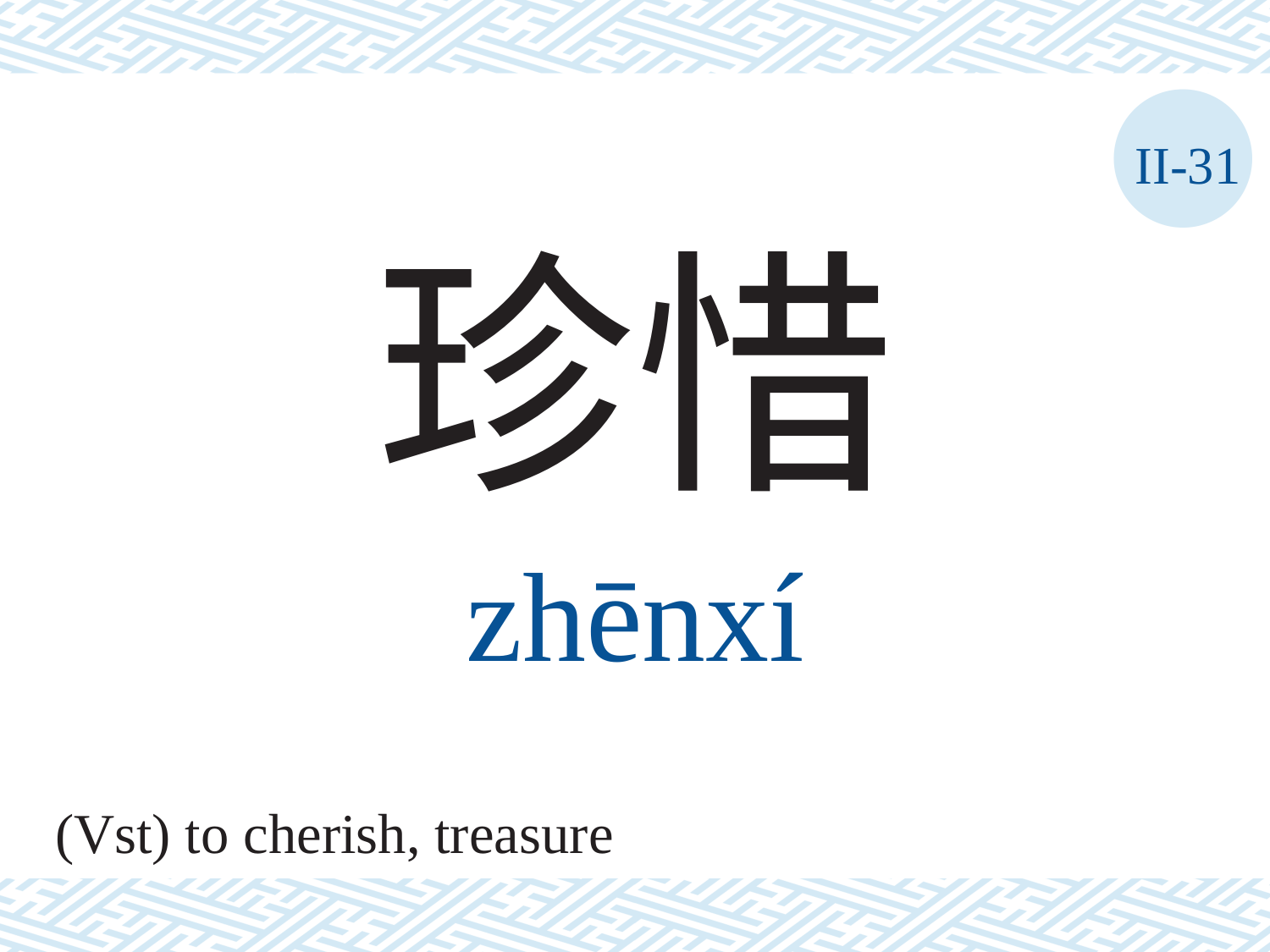

II-31
珍惜
zhēnxí
(Vst) to cherish, treasure